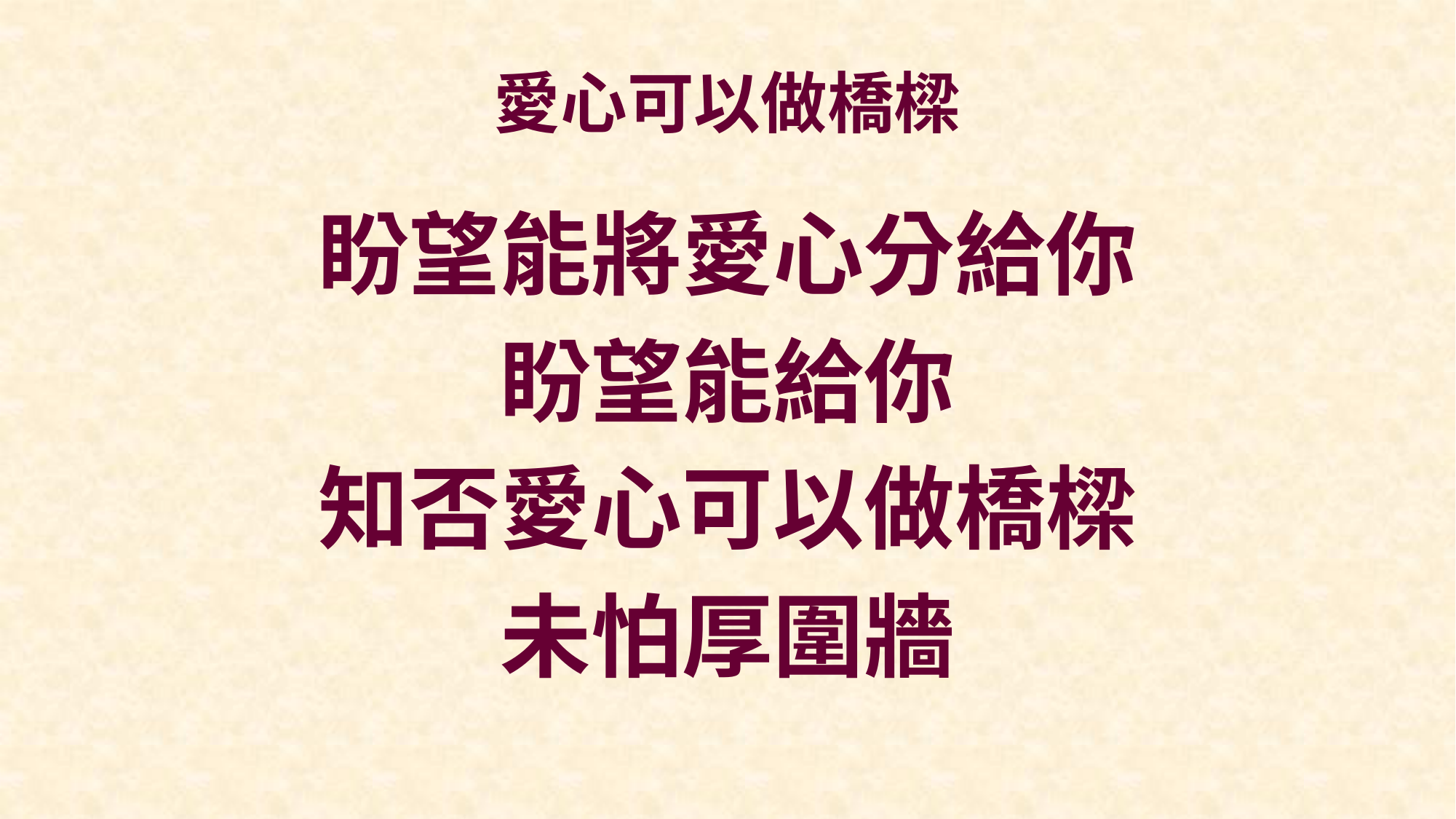

# 愛心可以做橋樑
盼望能將愛心分給你
盼望能給你
知否愛心可以做橋樑
未怕厚圍牆